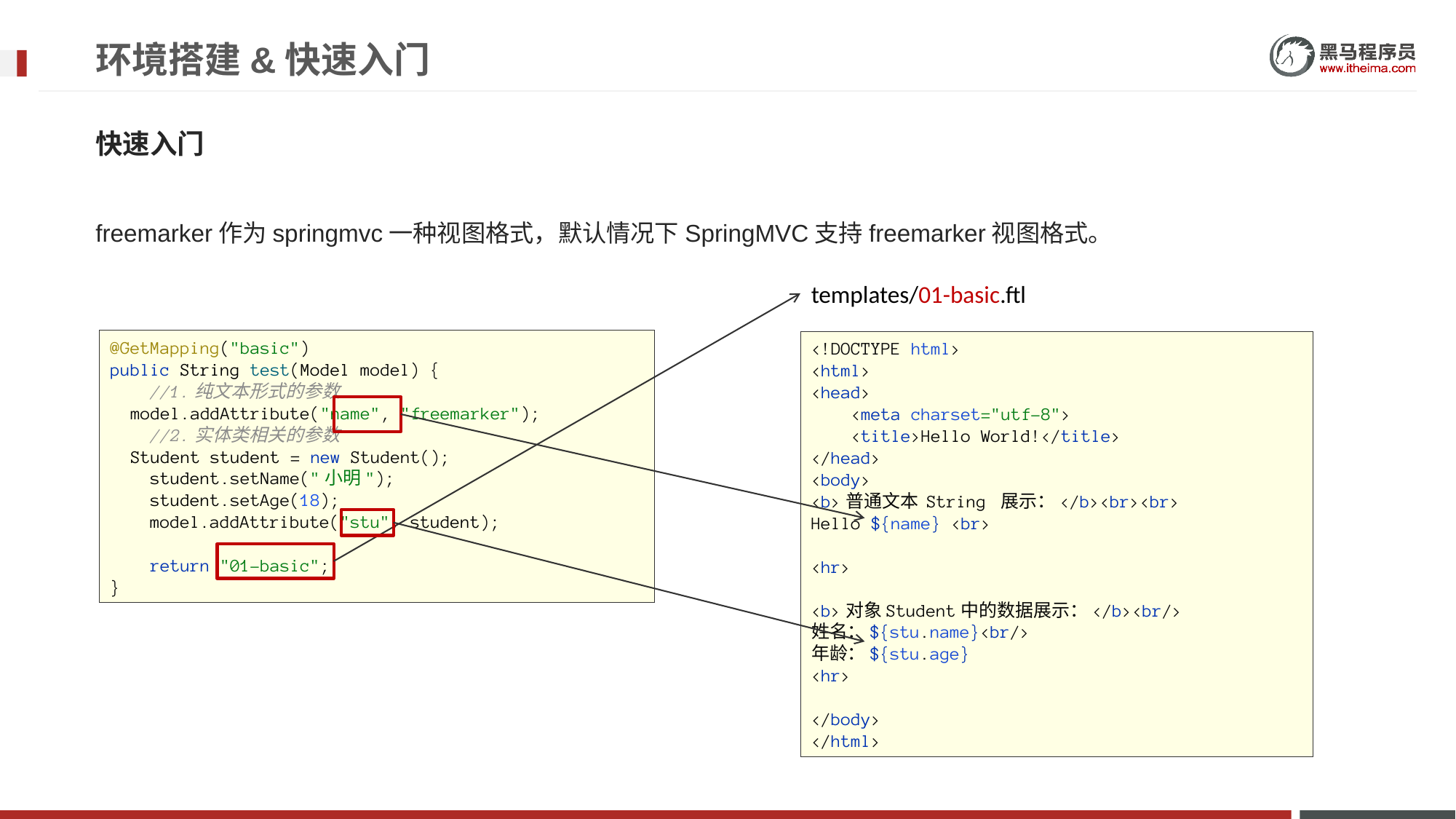

# 环境搭建&快速入门
快速入门
freemarker作为springmvc一种视图格式，默认情况下SpringMVC支持freemarker视图格式。

templates/01-basic.ftl
<!DOCTYPE html>
<html>
<head>
    <meta charset="utf-8">
    <title>Hello World!</title>
</head>
<body>
<b>普通文本 String 展示：</b><br><br>
Hello ${name} <br>
<hr>
<b>对象Student中的数据展示：</b><br/>
姓名：${stu.name}<br/>
年龄：${stu.age}
<hr>
</body>
</html>
@GetMapping("basic")
public String test(Model model) {
    //1.纯文本形式的参数
    model.addAttribute("name", "freemarker");
    //2.实体类相关的参数
    Student student = new Student();
    student.setName("小明");
    student.setAge(18);
    model.addAttribute("stu", student);
    return "01-basic";
}